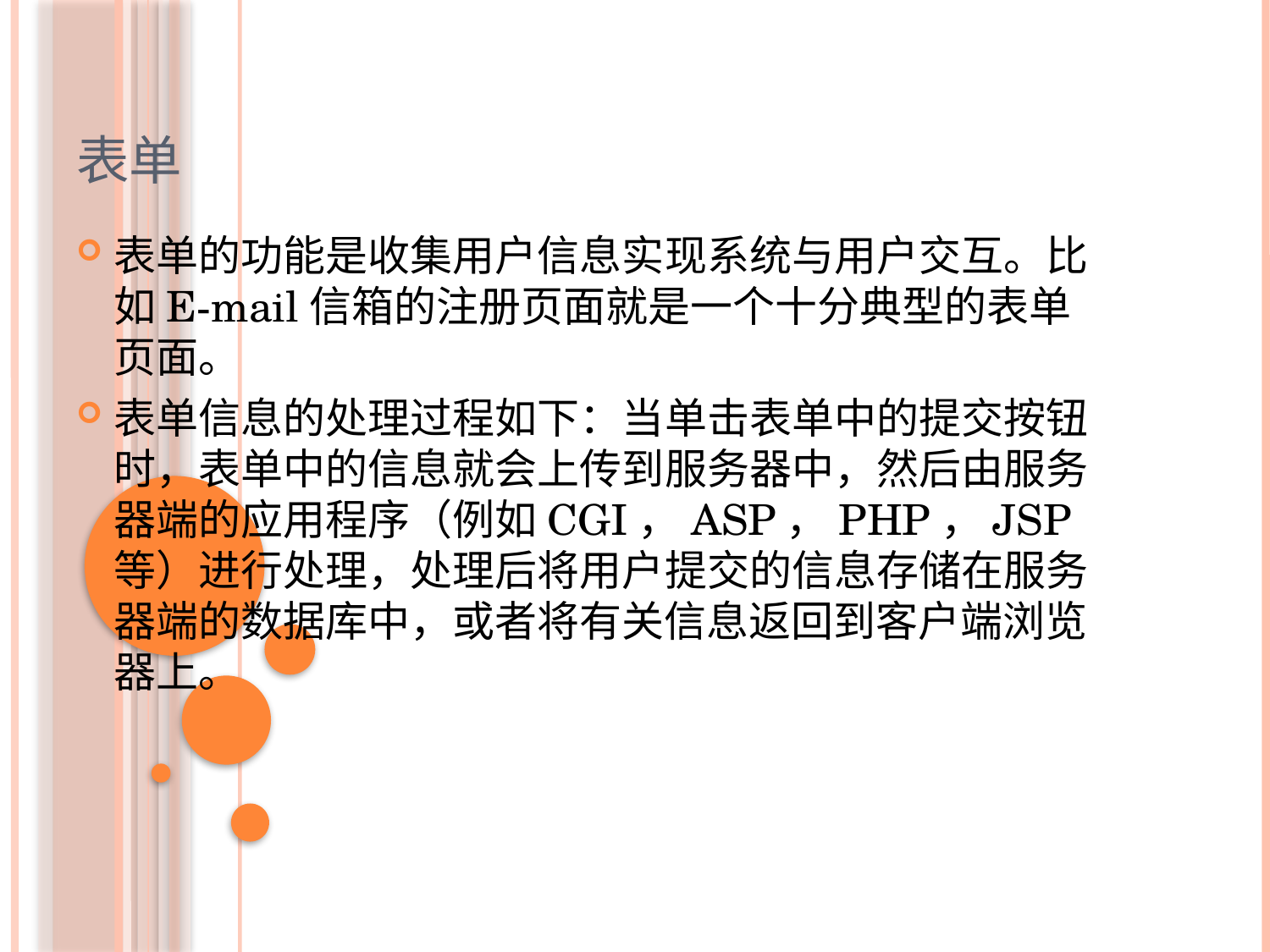

表单
表单的功能是收集用户信息实现系统与用户交互。比如E-mail信箱的注册页面就是一个十分典型的表单页面。
表单信息的处理过程如下：当单击表单中的提交按钮时，表单中的信息就会上传到服务器中，然后由服务器端的应用程序（例如CGI，ASP，PHP，JSP等）进行处理，处理后将用户提交的信息存储在服务器端的数据库中，或者将有关信息返回到客户端浏览器上。